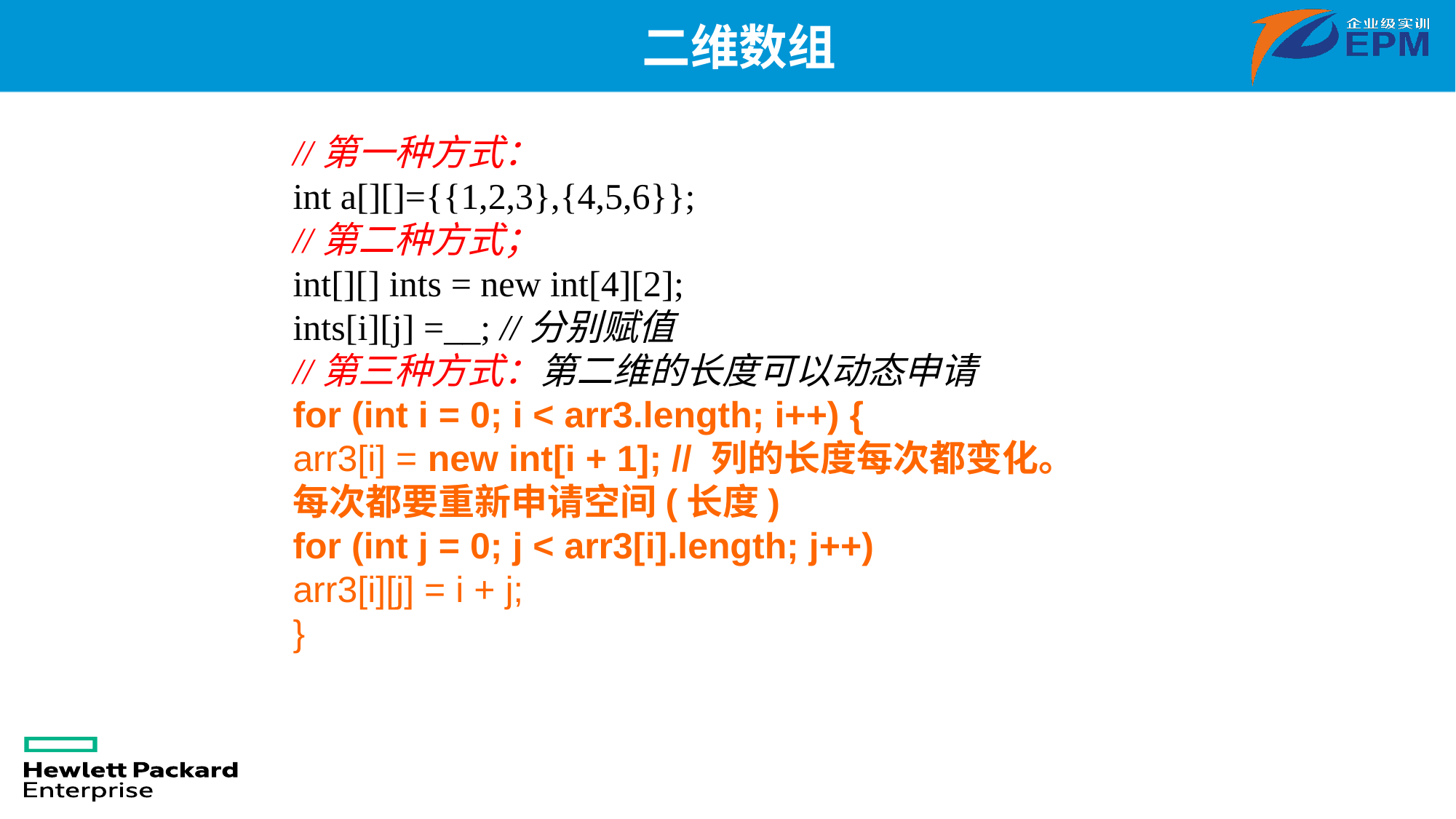

# 二维数组
//第一种方式：
int a[][]={{1,2,3},{4,5,6}};
//第二种方式；
int[][] ints = new int[4][2];
ints[i][j] =__; //分别赋值
//第三种方式：第二维的长度可以动态申请
for (int i = 0; i < arr3.length; i++) {
arr3[i] = new int[i + 1]; // 列的长度每次都变化。每次都要重新申请空间(长度)
for (int j = 0; j < arr3[i].length; j++)
arr3[i][j] = i + j;
}